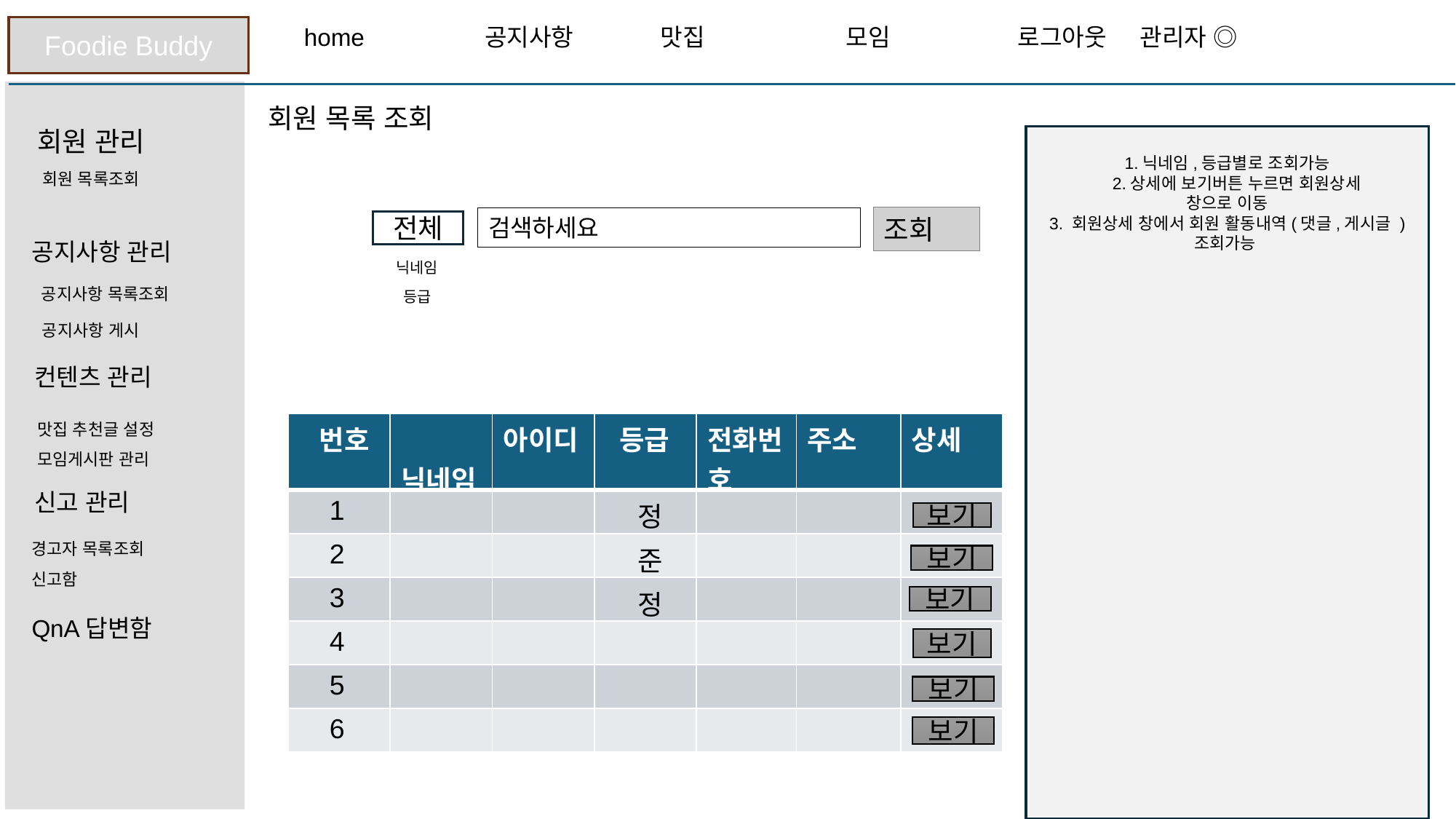

Foodie Buddy
        home                 공지사항             맛집                     모임                   로그아웃     관리자 ◎

회원 목록 조회
회원 관리
1.닉네임,등급별로 조회가능
    2.상세에 보기버튼 누르면 회원상세
창으로 이동
3. 회원상세 창에서 회원 활동내역(댓글,게시글 )
조회가능

회원 목록조회
조회
검색하세요
전체
공지사항 관리
  닉네임
공지사항 목록조회
  등급
공지사항 게시
컨텐츠 관리
맛집 추천글 설정
| 번호 | 닉네임 | 아이디 | 등급 | 전화번호 | 주소 | 상세 |
| --- | --- | --- | --- | --- | --- | --- |
| 1 |  |  | 정 |  |  |  |
| 2 |  |  | 준 |  |  |  |
| 3 |  |  | 정 |  |  |  |
| 4 |  |  |  |  |  |  |
| 5 |  |  |  |  |  |  |
| 6 |  |  |  |  |  |  |
모임게시판 관리
신고 관리
보기
경고자 목록조회
보기
신고함
보기
QnA답변함
보기
보기
보기